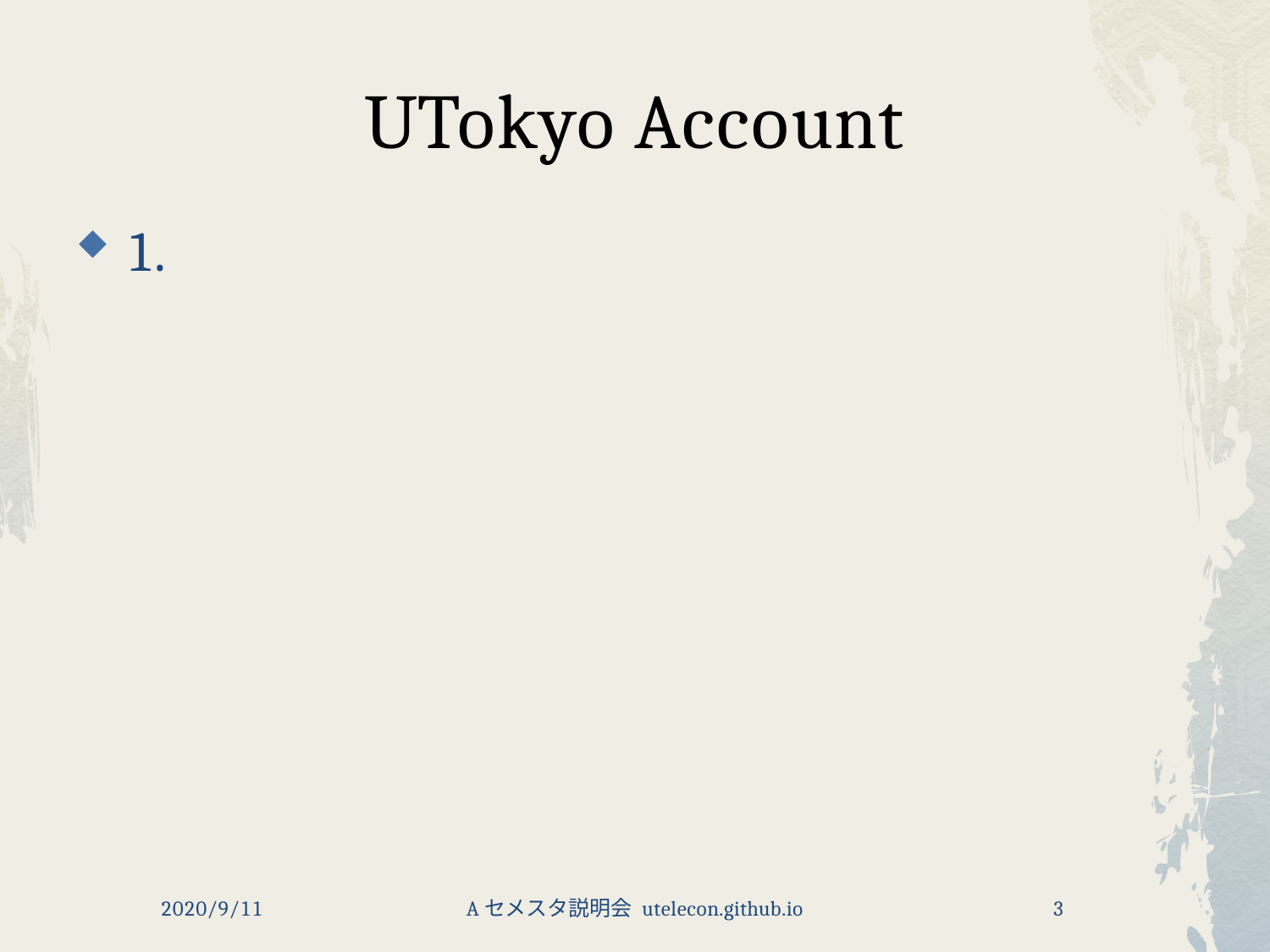

# UTokyo Account
1.
2020/9/11
Aセメスタ説明会 utelecon.github.io
3